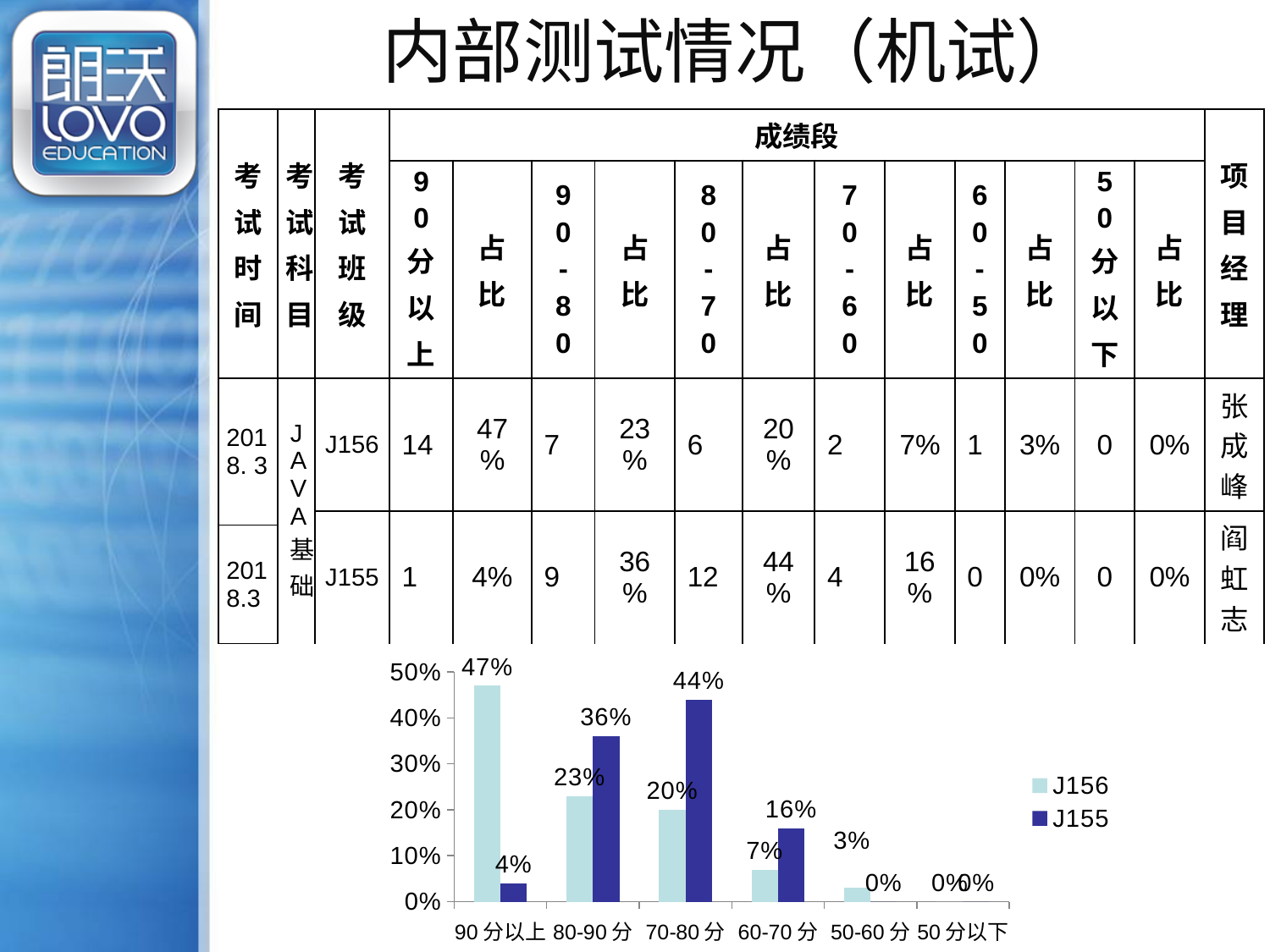

内部测试情况（机试）
| 考 试 时 间 | 考 试 科 目 | 考 试 班 级 | 成绩段 |  |  |  |  |  |  |  |  |  |  |  | 项 目 经 理 |
| --- | --- | --- | --- | --- | --- | --- | --- | --- | --- | --- | --- | --- | --- | --- | --- |
|  |  |  | 9 0 分 以 上 | 占 比 | 9 0 - 8 0 | 占 比 | 8 0 - 7 0 | 占 比 | 7 0 - 6 0 | 占 比 | 6 0 - 5 0 | 占 比 | 5 0 分 以 下 | 占 比 |  |
| 2018. 3 | JAVA基础 | J156 | 14 | 47% | 7 | 23% | 6 | 20% | 2 | 7% | 1 | 3% | 0 | 0% | 张成峰 |
|  |  | J155 | 1 | 4% | 9 | 36% | 12 | 44% | 4 | 16% | 0 | 0% | 0 | 0% | 阎虹志 |
| 2018.3 |  |  |  |  |  |  |  |  |  |  |  |  |  |  |  |

### Chart

| Category | J156 | J155 |
|---|---|---|
| 90分以上 | 0.47 | 0.04 |
| 80-90分 | 0.23 | 0.36 |
| 70-80分 | 0.2 | 0.44 |
| 60-70分 | 0.07 | 0.16 |
| 50-60分 | 0.03 | 0.0 |
| 50分以下 | 0.0 | 0.0 |